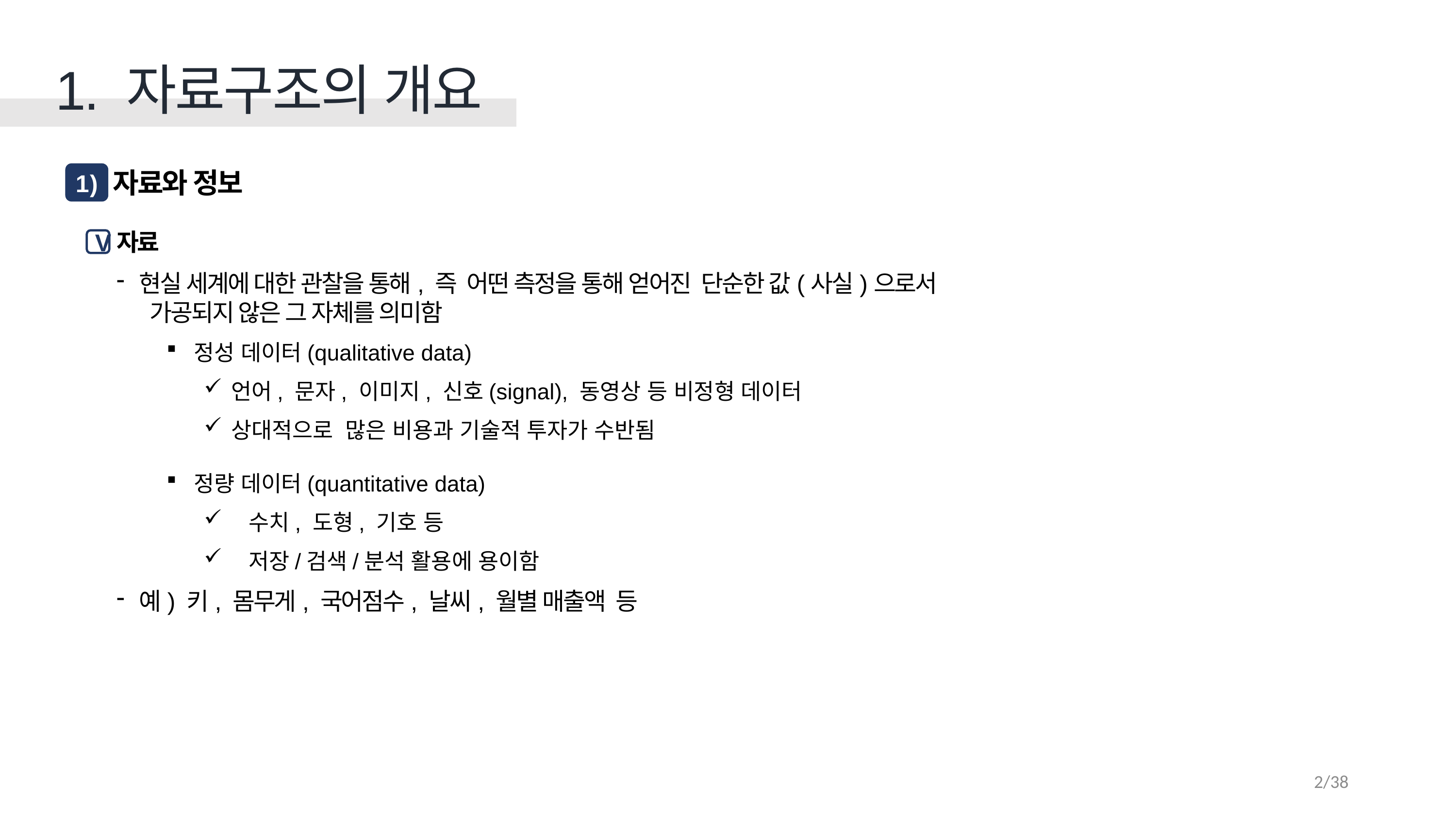

1. 자료구조의 개요

자료와 정보
1 )
자료

현실 세계에 대한 관찰을 통해, 즉  어떤 측정을 통해 얻어진  단순한 값(사실)으로서
  가공되지 않은 그 자체를 의미함

정성 데이터(qualitative data)

언어, 문자, 이미지, 신호(signal), 동영상 등 비정형 데이터

상대적으로  많은 비용과 기술적 투자가 수반됨

정량 데이터(quantitative data)

  수치, 도형, 기호 등

  저장/검색/분석 활용에 용이함

예) 키, 몸무게, 국어점수, 날씨, 월별 매출액  등
V
2/38